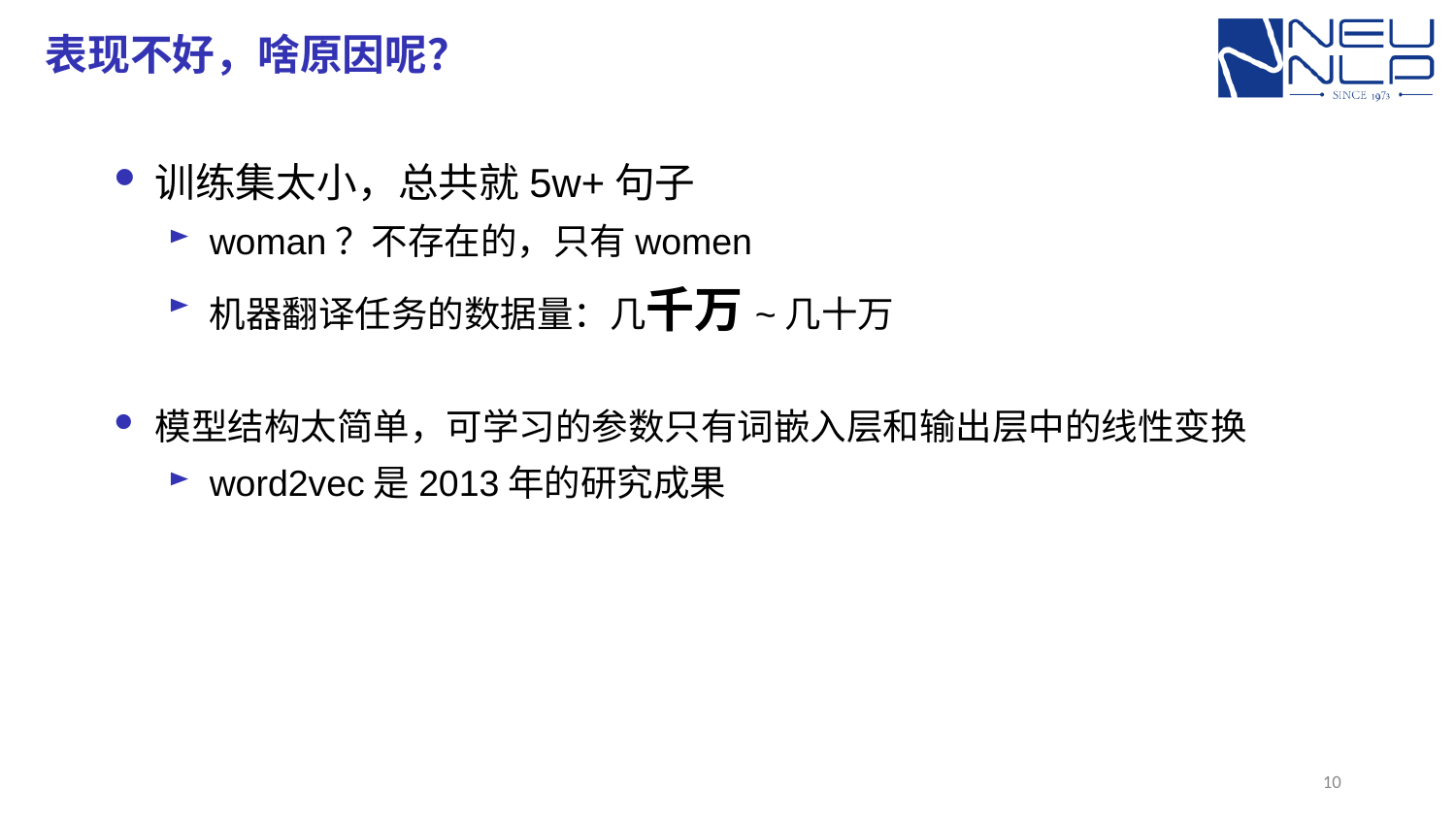

# 表现不好，啥原因呢？
训练集太小，总共就5w+句子
woman？不存在的，只有women
机器翻译任务的数据量：几千万~几十万
模型结构太简单，可学习的参数只有词嵌入层和输出层中的线性变换
word2vec是2013年的研究成果
10